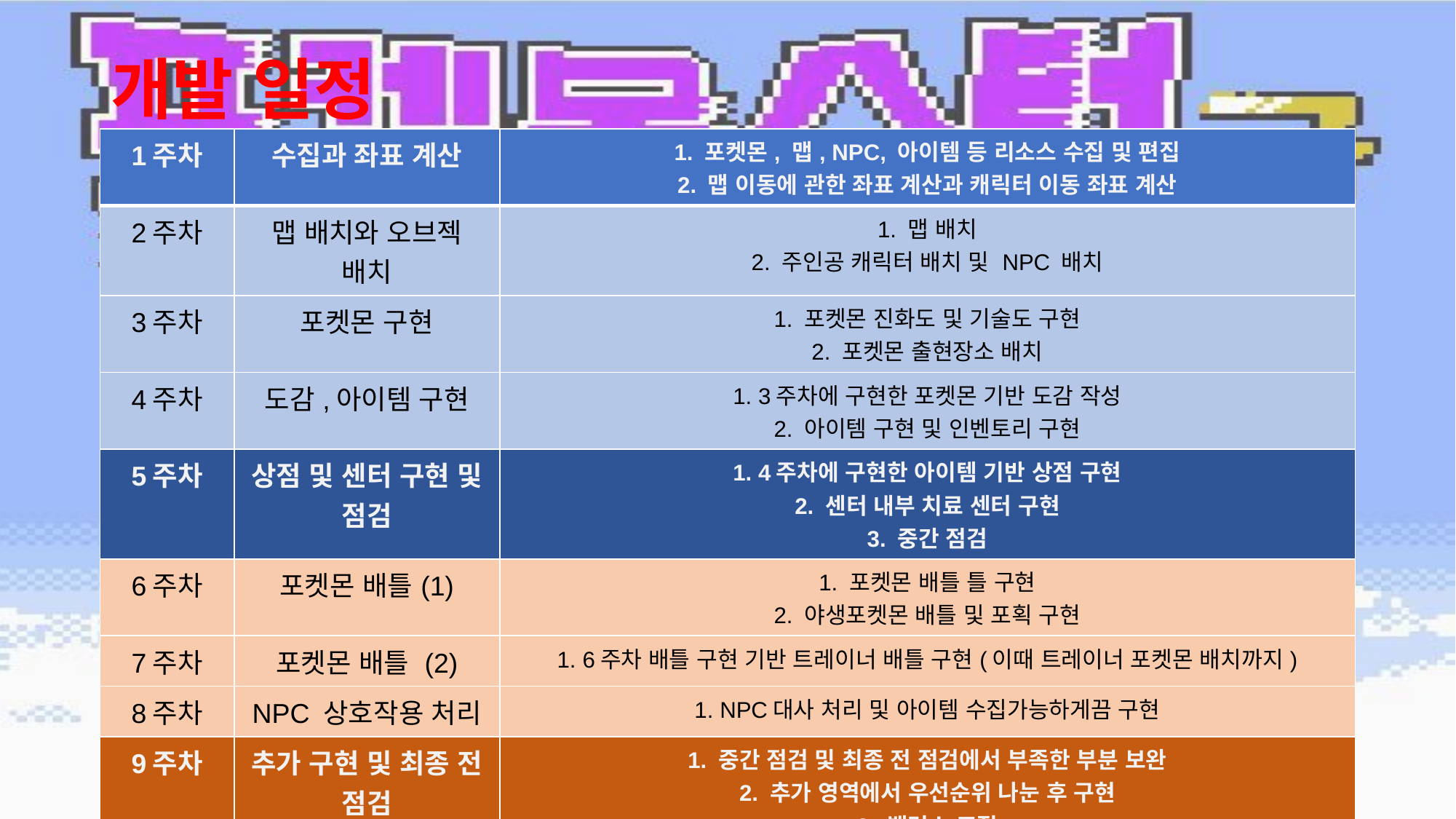

# 개발 일정
| 1주차 | 수집과 좌표 계산 | 1. 포켓몬, 맵, NPC, 아이템 등 리소스 수집 및 편집 2. 맵 이동에 관한 좌표 계산과 캐릭터 이동 좌표 계산 |
| --- | --- | --- |
| 2주차 | 맵 배치와 오브젝 배치 | 1. 맵 배치 2. 주인공 캐릭터 배치 및 NPC 배치 |
| 3주차 | 포켓몬 구현 | 1. 포켓몬 진화도 및 기술도 구현 2. 포켓몬 출현장소 배치 |
| 4주차 | 도감,아이템 구현 | 1. 3주차에 구현한 포켓몬 기반 도감 작성 2. 아이템 구현 및 인벤토리 구현 |
| 5주차 | 상점 및 센터 구현 및 점검 | 1. 4주차에 구현한 아이템 기반 상점 구현 2. 센터 내부 치료 센터 구현 3. 중간 점검 |
| 6주차 | 포켓몬 배틀(1) | 1. 포켓몬 배틀 틀 구현 2. 야생포켓몬 배틀 및 포획 구현 |
| 7주차 | 포켓몬 배틀 (2) | 1. 6주차 배틀 구현 기반 트레이너 배틀 구현(이때 트레이너 포켓몬 배치까지) |
| 8주차 | NPC 상호작용 처리 | 1. NPC대사 처리 및 아이템 수집가능하게끔 구현 |
| 9주차 | 추가 구현 및 최종 전 점검 | 1. 중간 점검 및 최종 전 점검에서 부족한 부분 보완 2. 추가 영역에서 우선순위 나눈 후 구현 3. 밸런스 조절 |
| 10주차 | 마무리 | 1. 시현시 빠른 진행위한 치트키 구현 2. 최종 점검 |